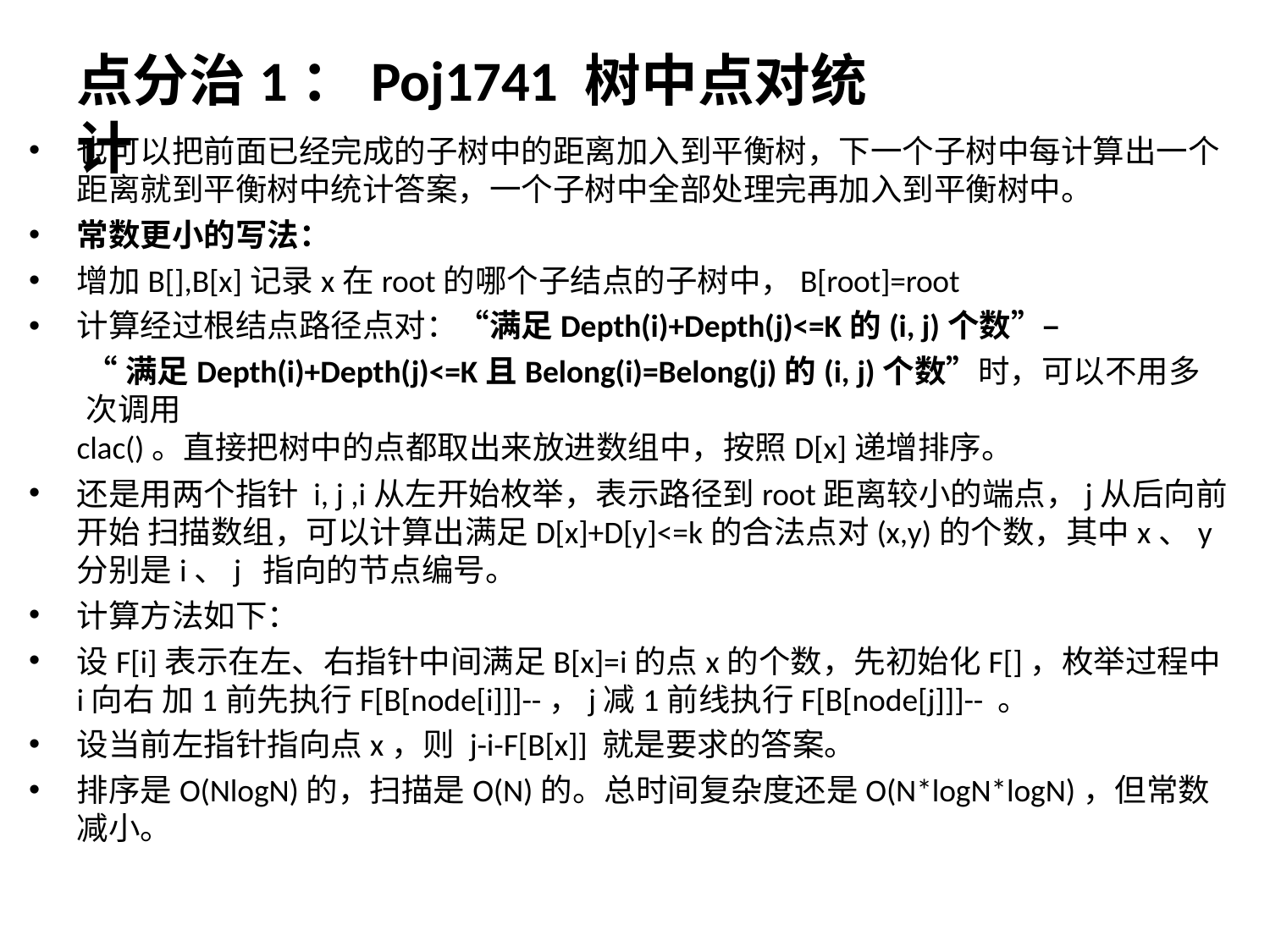

# 点分治1：Poj1741 树中点对统计
也可以把前面已经完成的子树中的距离加入到平衡树，下一个子树中每计算出一个 距离就到平衡树中统计答案，一个子树中全部处理完再加入到平衡树中。
常数更小的写法：
增加B[],B[x]记录x在root的哪个子结点的子树中，B[root]=root
计算经过根结点路径点对：“满足Depth(i)+Depth(j)<=K的(i, j)个数”–
“满足Depth(i)+Depth(j)<=K且Belong(i)=Belong(j)的(i, j)个数”时，可以不用多次调用
clac()。直接把树中的点都取出来放进数组中，按照D[x]递增排序。
还是用两个指针 i, j ,i从左开始枚举，表示路径到root距离较小的端点，j从后向前开始 扫描数组，可以计算出满足D[x]+D[y]<=k的合法点对(x,y)的个数，其中x、y分别是i、j  指向的节点编号。
计算方法如下：
设F[i]表示在左、右指针中间满足B[x]=i的点x的个数，先初始化F[]，枚举过程中i向右 加1前先执行F[B[node[i]]]--，j减1前线执行F[B[node[j]]]-- 。
设当前左指针指向点x，则 j-i-F[B[x]] 就是要求的答案。
排序是O(NlogN)的，扫描是O(N)的。总时间复杂度还是O(N*logN*logN)，但常数减小。